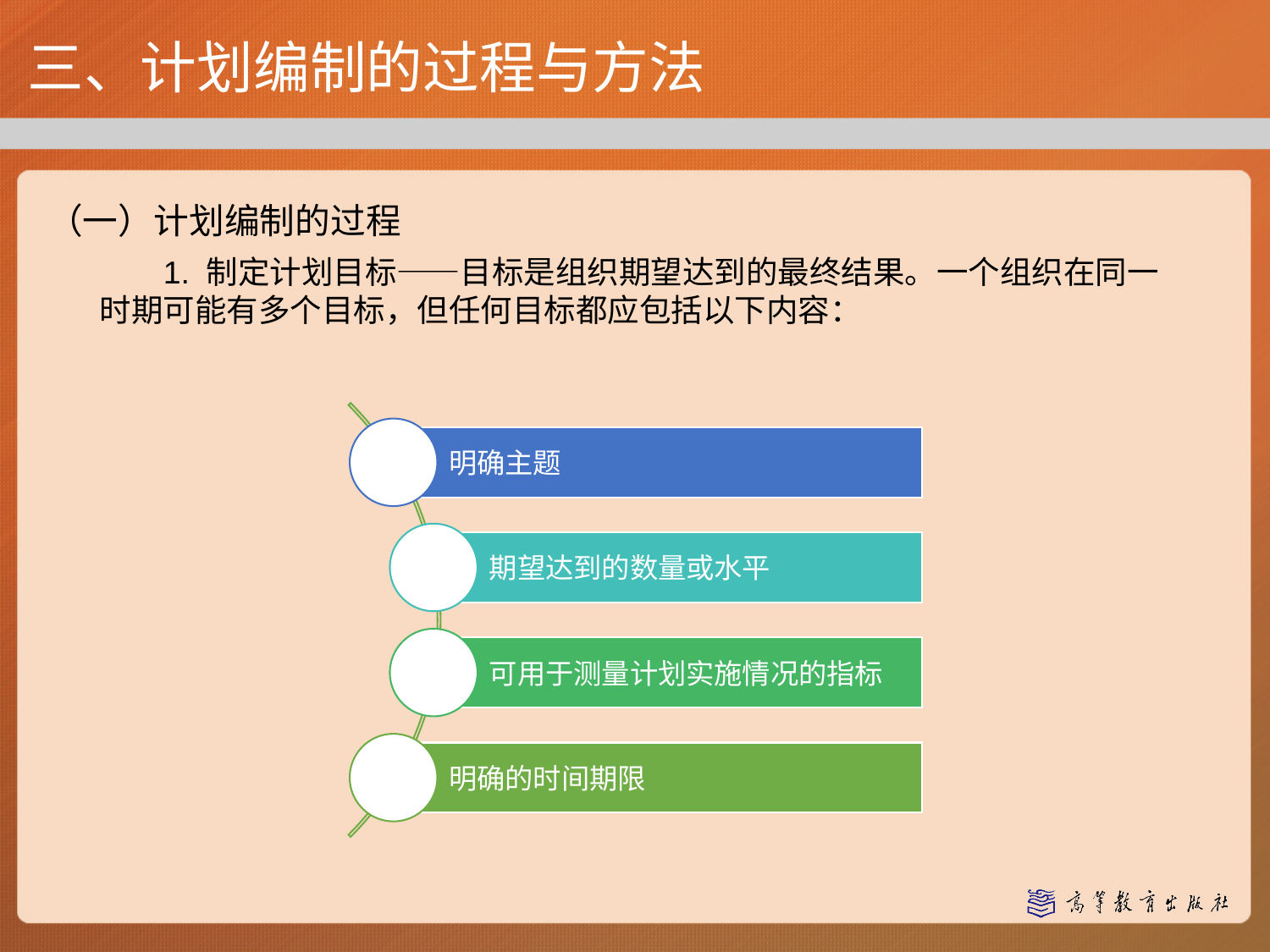

三、计划编制的过程与方法
（一）计划编制的过程
1. 制定计划目标——目标是组织期望达到的最终结果。一个组织在同一时期可能有多个目标，但任何目标都应包括以下内容：
明确主题
期望达到的数量或水平
可用于测量计划实施情况的指标
明确的时间期限